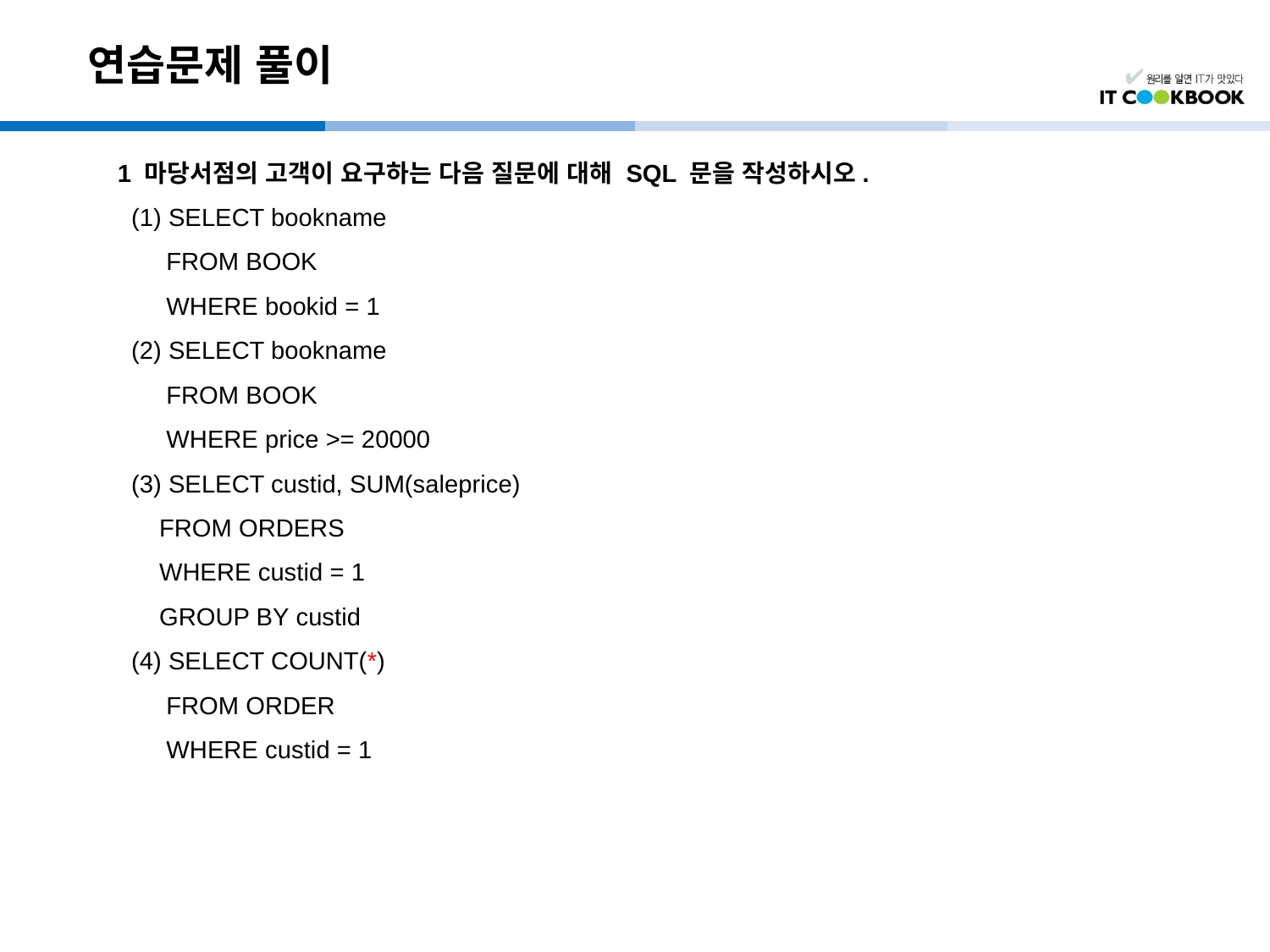

# 연습문제 풀이
1 마당서점의 고객이 요구하는 다음 질문에 대해 SQL 문을 작성하시오.
  (1) SELECT bookname
       FROM BOOK
       WHERE bookid = 1
  (2) SELECT bookname
       FROM BOOK
       WHERE price >= 20000
  (3) SELECT custid, SUM(saleprice)
      FROM ORDERS
      WHERE custid = 1
      GROUP BY custid
  (4) SELECT COUNT(*)
       FROM ORDER
       WHERE custid = 1